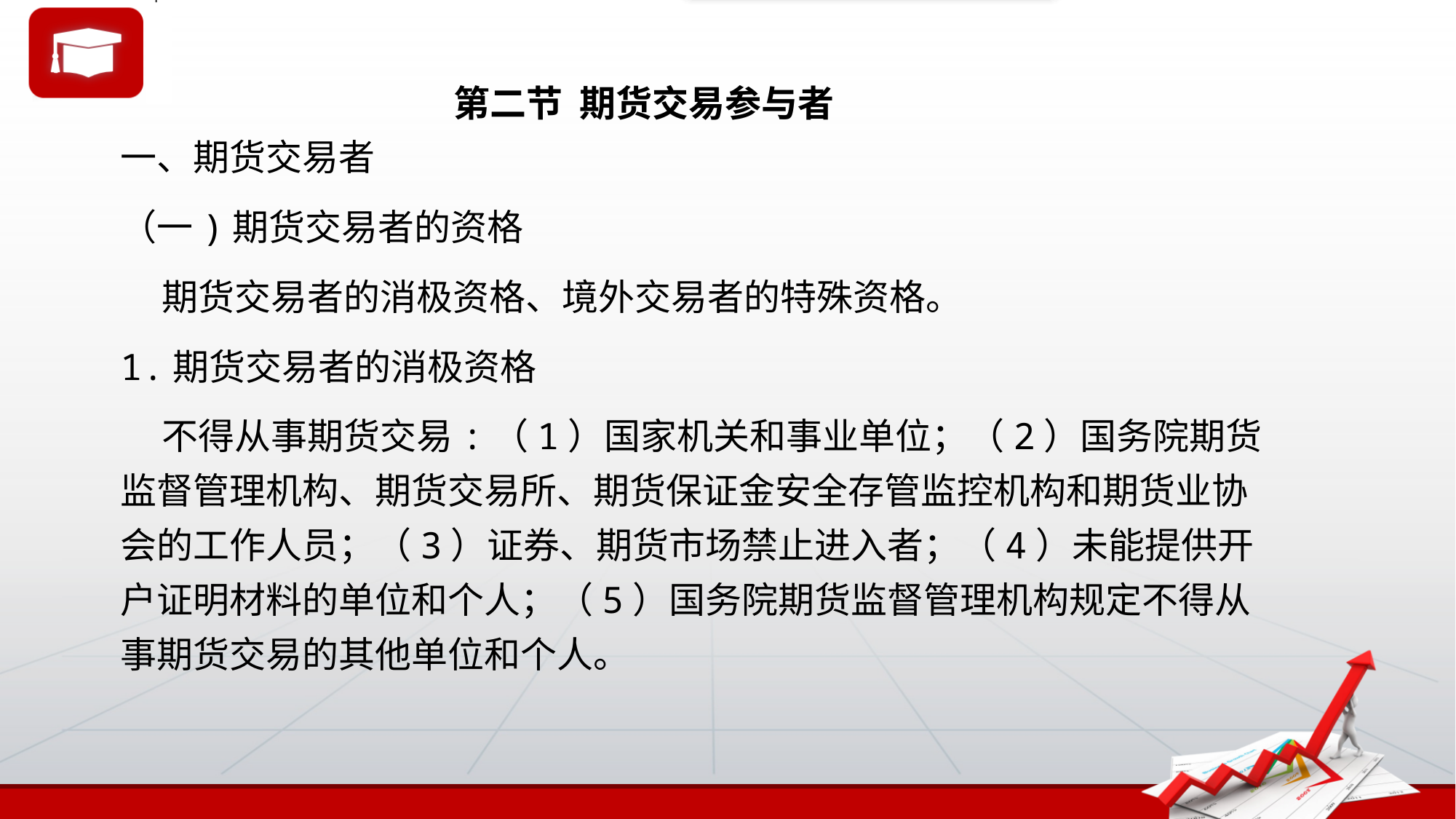

# 第二节  期货交易参与者
一、期货交易者
（一)期货交易者的资格
    期货交易者的消极资格、境外交易者的特殊资格。
1.期货交易者的消极资格
    不得从事期货交易:（1）国家机关和事业单位；（2）国务院期货监督管理机构、期货交易所、期货保证金安全存管监控机构和期货业协会的工作人员；（3）证券、期货市场禁止进入者；（4）未能提供开户证明材料的单位和个人；（5）国务院期货监督管理机构规定不得从事期货交易的其他单位和个人。